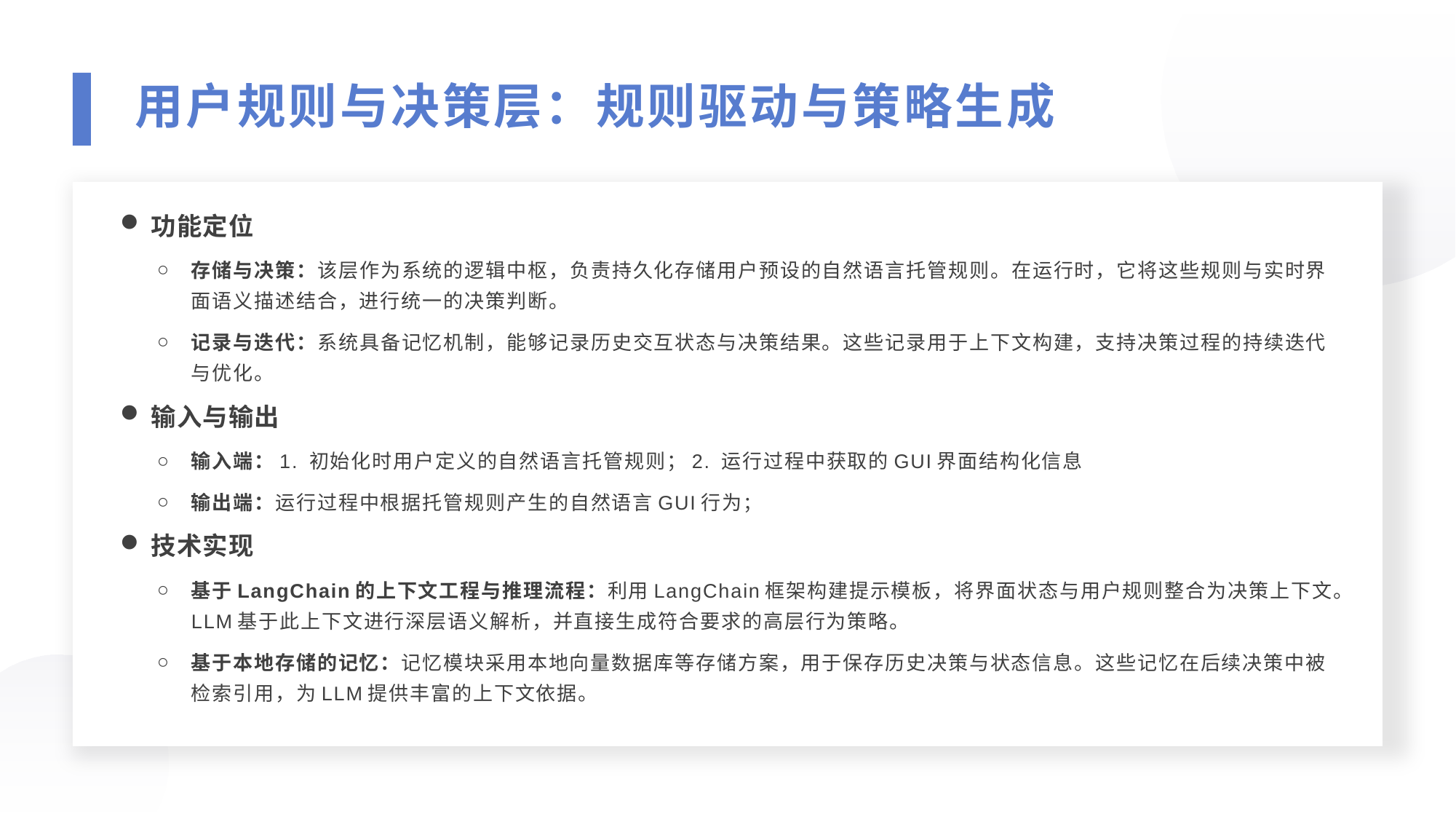

用户规则与决策层：规则驱动与策略生成

功能定位
存储与决策：该层作为系统的逻辑中枢，负责持久化存储用户预设的自然语言托管规则。在运行时，它将这些规则与实时界面语义描述结合，进行统一的决策判断。
记录与迭代：系统具备记忆机制，能够记录历史交互状态与决策结果。这些记录用于上下文构建，支持决策过程的持续迭代与优化。
输入与输出
输入端：1. 初始化时用户定义的自然语言托管规则；2. 运行过程中获取的GUI界面结构化信息
输出端：运行过程中根据托管规则产生的自然语言GUI行为；
技术实现
基于LangChain的上下文工程与推理流程：利用LangChain框架构建提示模板，将界面状态与用户规则整合为决策上下文。LLM基于此上下文进行深层语义解析，并直接生成符合要求的高层行为策略。
基于本地存储的记忆：记忆模块采用本地向量数据库等存储方案，用于保存历史决策与状态信息。这些记忆在后续决策中被检索引用，为LLM提供丰富的上下文依据。